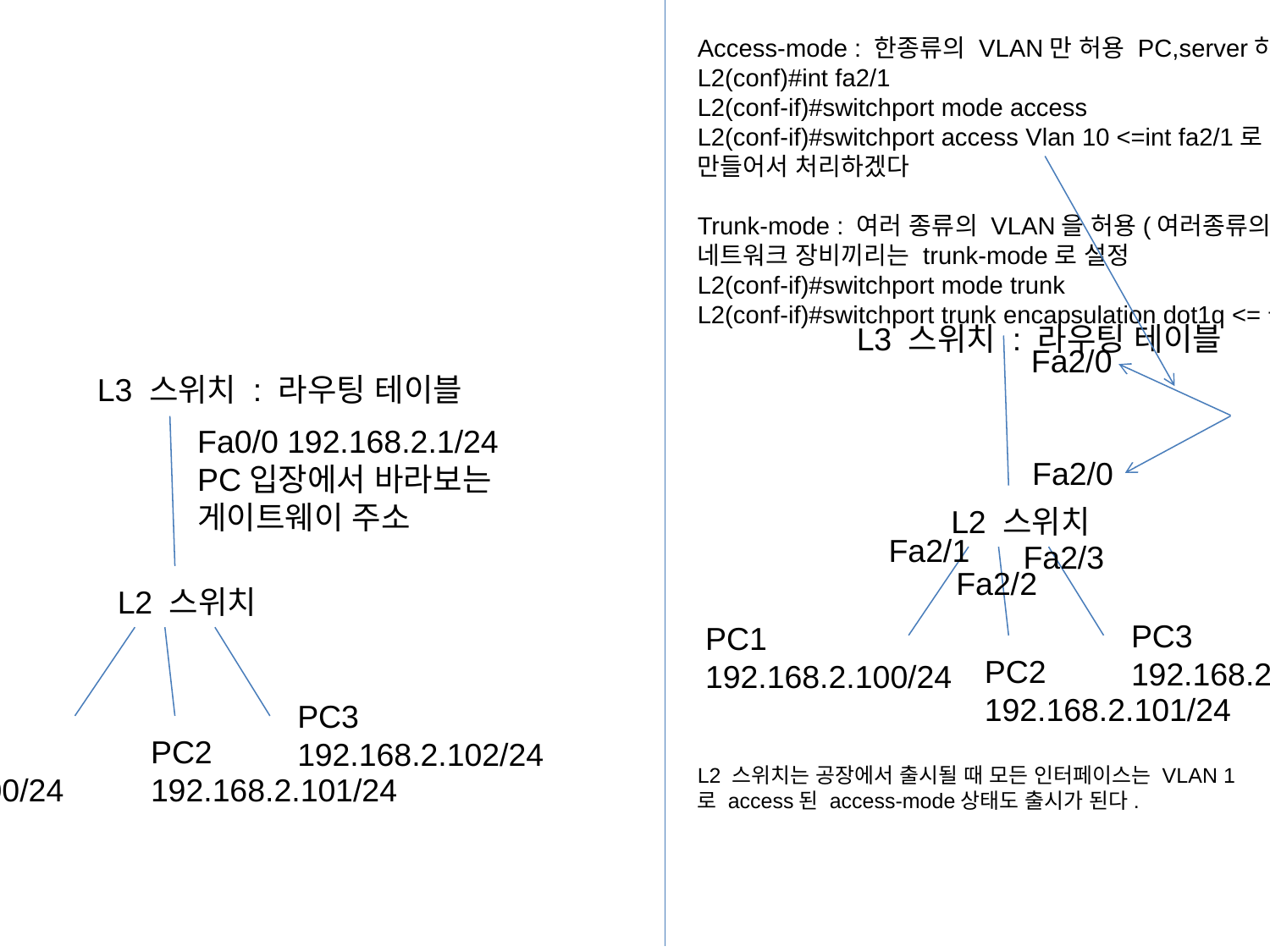

Access-mode : 한종류의 VLAN만 허용 PC,server하고 access-mode로 설정
L2(conf)#int fa2/1
L2(conf-if)#switchport mode access
L2(conf-if)#switchport access Vlan 10 <=int fa2/1로 들어오는 트래픽은 VLAN10으로 만들어서 처리하겠다

Trunk-mode : 여러 종류의 VLAN을 허용(여러종류의 VLAN이 존재하고 있을 때, 네트워크 장비끼리는 trunk-mode로 설정
L2(conf-if)#switchport mode trunk
L2(conf-if)#switchport trunk encapsulation dot1q <=국제표준      시스코전용 : ISL

L3 스위치 : 라우팅 테이블
Fa2/0
L2 스위치
PC3
192.168.2.102/24
PC1
192.168.2.100/24
PC2
192.168.2.101/24
L3 스위치 : 라우팅 테이블
Fa0/0 192.168.2.1/24
PC입장에서 바라보는 게이트웨이 주소
L2 스위치
PC3
192.168.2.102/24
PC1
192.168.2.100/24
PC2
192.168.2.101/24
Fa2/0
Fa2/1
Fa2/3
Fa2/2
L2 스위치는 공장에서 출시될 때 모든 인터페이스는 VLAN 1
로 access된 access-mode상태도 출시가 된다.